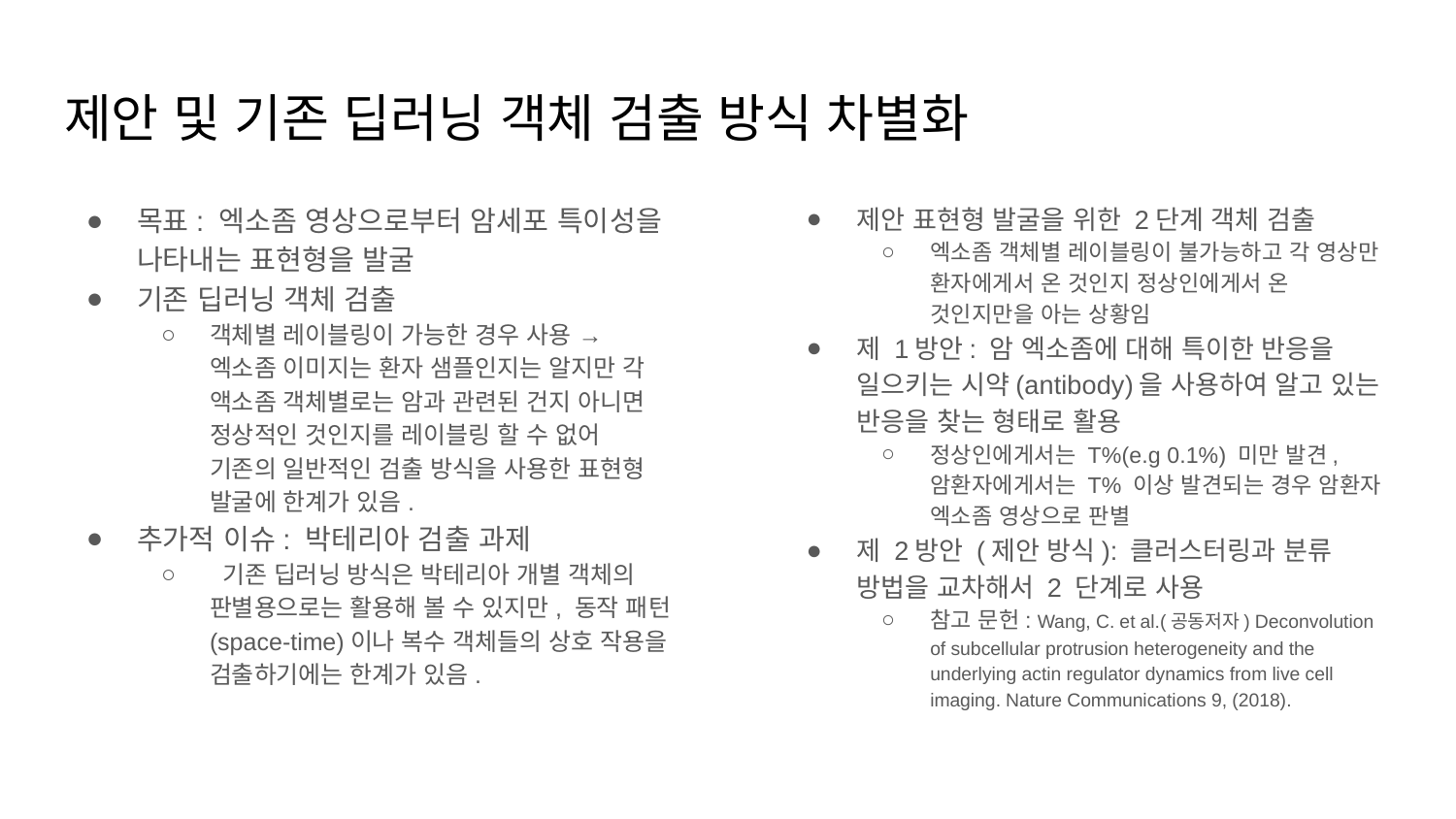

# 제안 및 기존 딥러닝 객체 검출 방식 차별화
목표: 엑소좀 영상으로부터 암세포 특이성을 나타내는 표현형을 발굴
기존 딥러닝 객체 검출
객체별 레이블링이 가능한 경우 사용 → 엑소좀 이미지는 환자 샘플인지는 알지만 각 액소좀 객체별로는 암과 관련된 건지 아니면 정상적인 것인지를 레이블링 할 수 없어 기존의 일반적인 검출 방식을 사용한 표현형 발굴에 한계가 있음.
추가적 이슈: 박테리아 검출 과제
 기존 딥러닝 방식은 박테리아 개별 객체의 판별용으로는 활용해 볼 수 있지만, 동작 패턴 (space-time)이나 복수 객체들의 상호 작용을 검출하기에는 한계가 있음.
제안 표현형 발굴을 위한 2단계 객체 검출
엑소좀 객체별 레이블링이 불가능하고 각 영상만 환자에게서 온 것인지 정상인에게서 온 것인지만을 아는 상황임
제 1방안: 암 엑소좀에 대해 특이한 반응을 일으키는 시약(antibody)을 사용하여 알고 있는 반응을 찾는 형태로 활용
정상인에게서는 T%(e.g 0.1%) 미만 발견, 암환자에게서는 T% 이상 발견되는 경우 암환자 엑소좀 영상으로 판별
제 2방안 (제안 방식): 클러스터링과 분류 방법을 교차해서 2 단계로 사용
참고 문헌: Wang, C. et al.(공동저자) Deconvolution of subcellular protrusion heterogeneity and the underlying actin regulator dynamics from live cell imaging. Nature Communications 9, (2018).